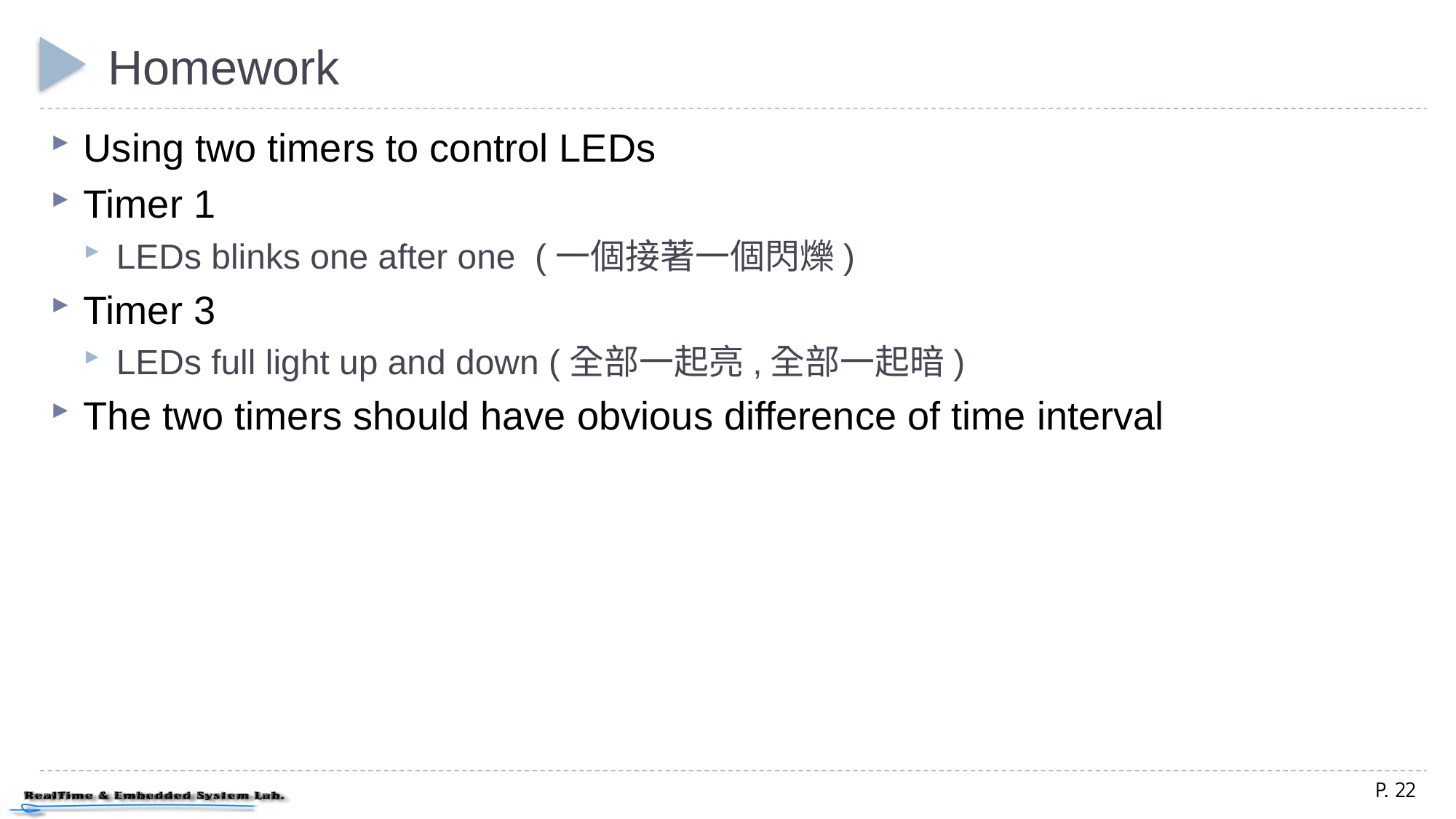

# Homework
Using two timers to control LEDs
Timer 1
LEDs blinks one after one  (一個接著一個閃爍)
Timer 3
LEDs full light up and down (全部一起亮,全部一起暗)
The two timers should have obvious difference of time interval